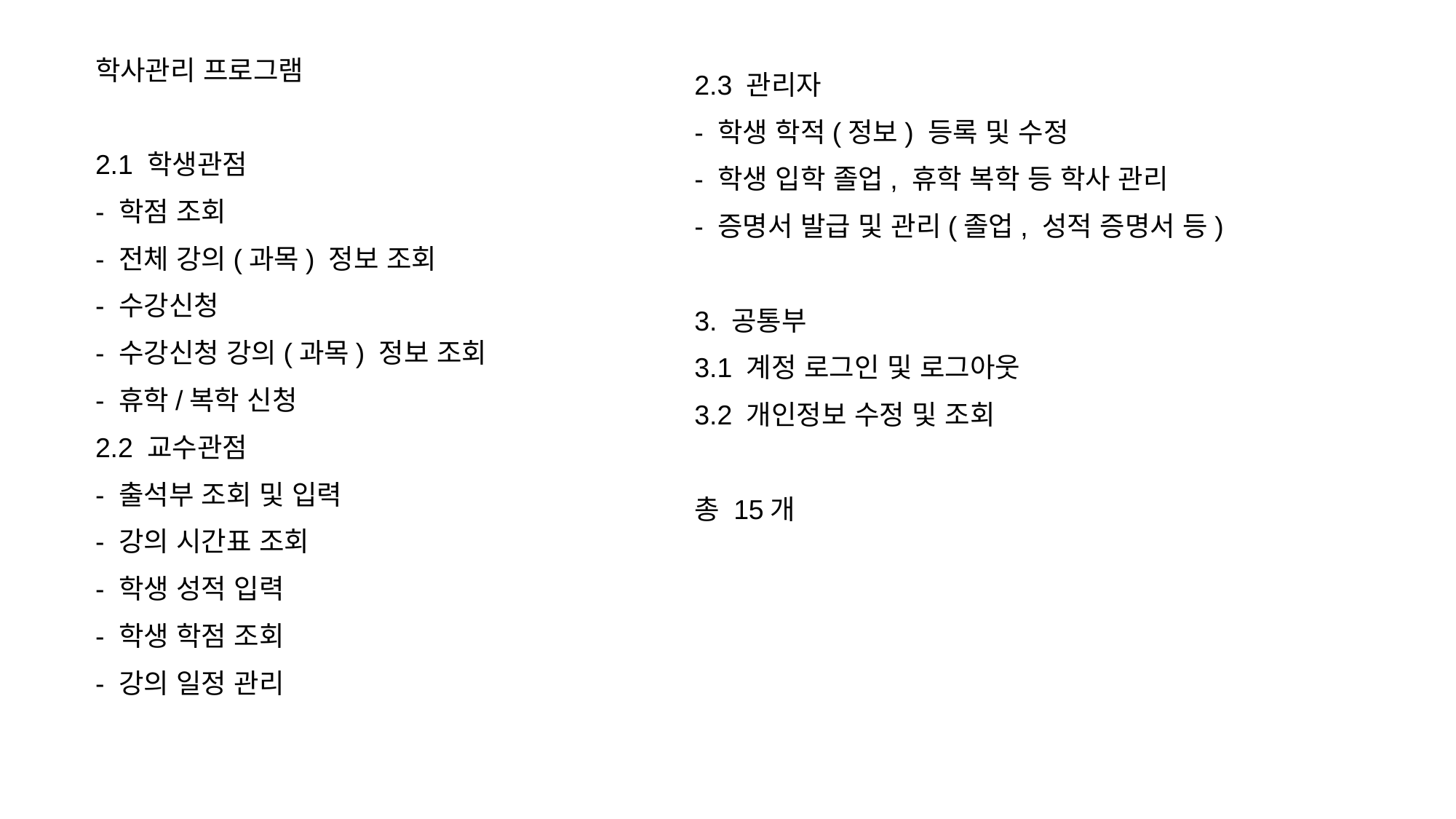

학사관리 프로그램

2.1 학생관점
- 학점 조회
- 전체 강의(과목) 정보 조회
- 수강신청
- 수강신청 강의(과목) 정보 조회
- 휴학/복학 신청
2.2 교수관점
- 출석부 조회 및 입력
- 강의 시간표 조회
- 학생 성적 입력
- 학생 학점 조회
- 강의 일정 관리

2.3 관리자
- 학생 학적(정보) 등록 및 수정
- 학생 입학 졸업, 휴학 복학 등 학사 관리
- 증명서 발급 및 관리(졸업, 성적 증명서 등)

3. 공통부
3.1 계정 로그인 및 로그아웃
3.2 개인정보 수정 및 조회

총 15개